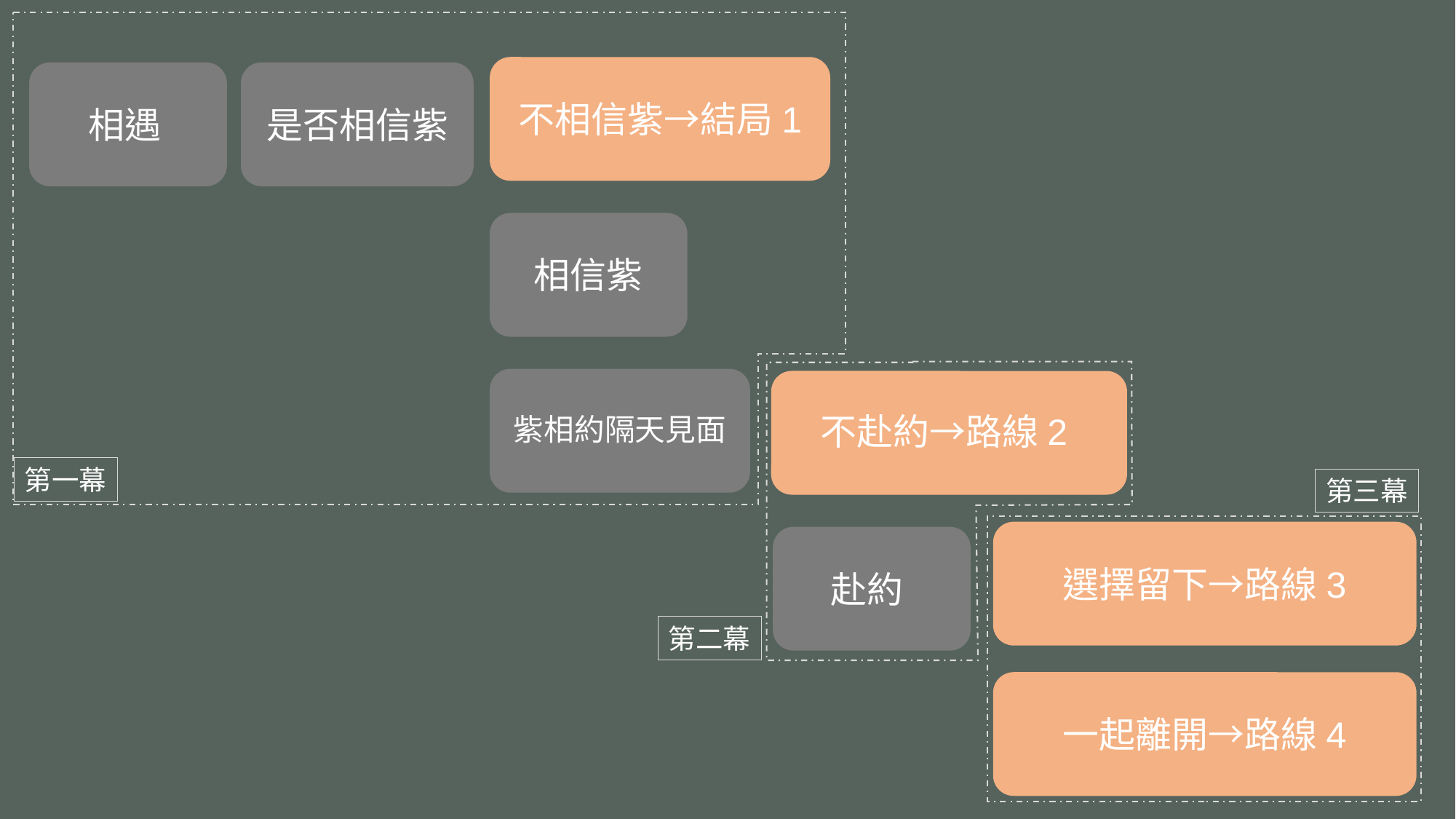

不相信紫→結局1

相遇

是否相信紫

相信紫

不赴約→路線2
紫相約隔天見面
第一幕
第三幕

選擇留下→路線3

赴約
第二幕

一起離開→路線4